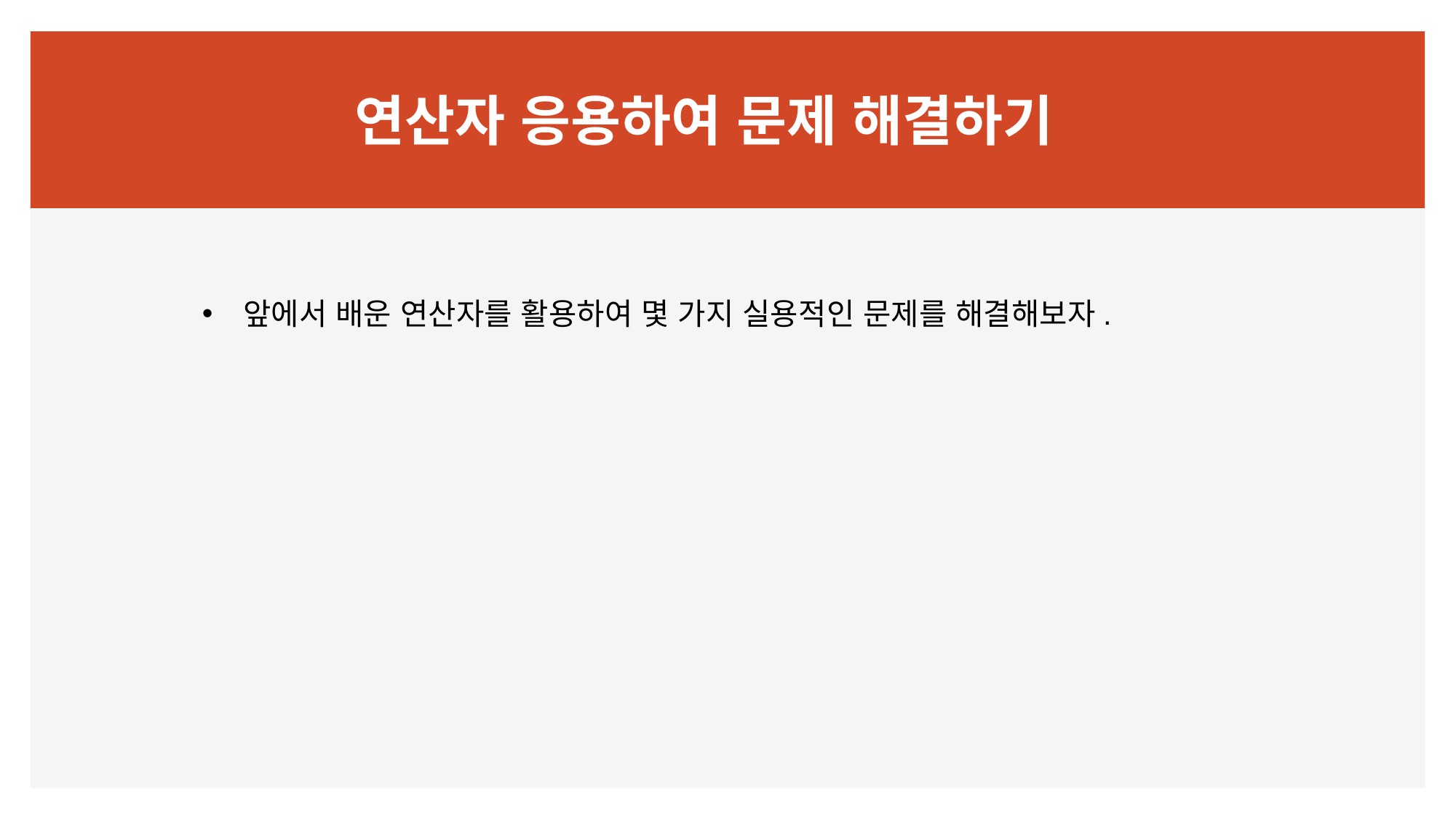

# 연산자 응용하여 문제 해결하기
앞에서 배운 연산자를 활용하여 몇 가지 실용적인 문제를 해결해보자.